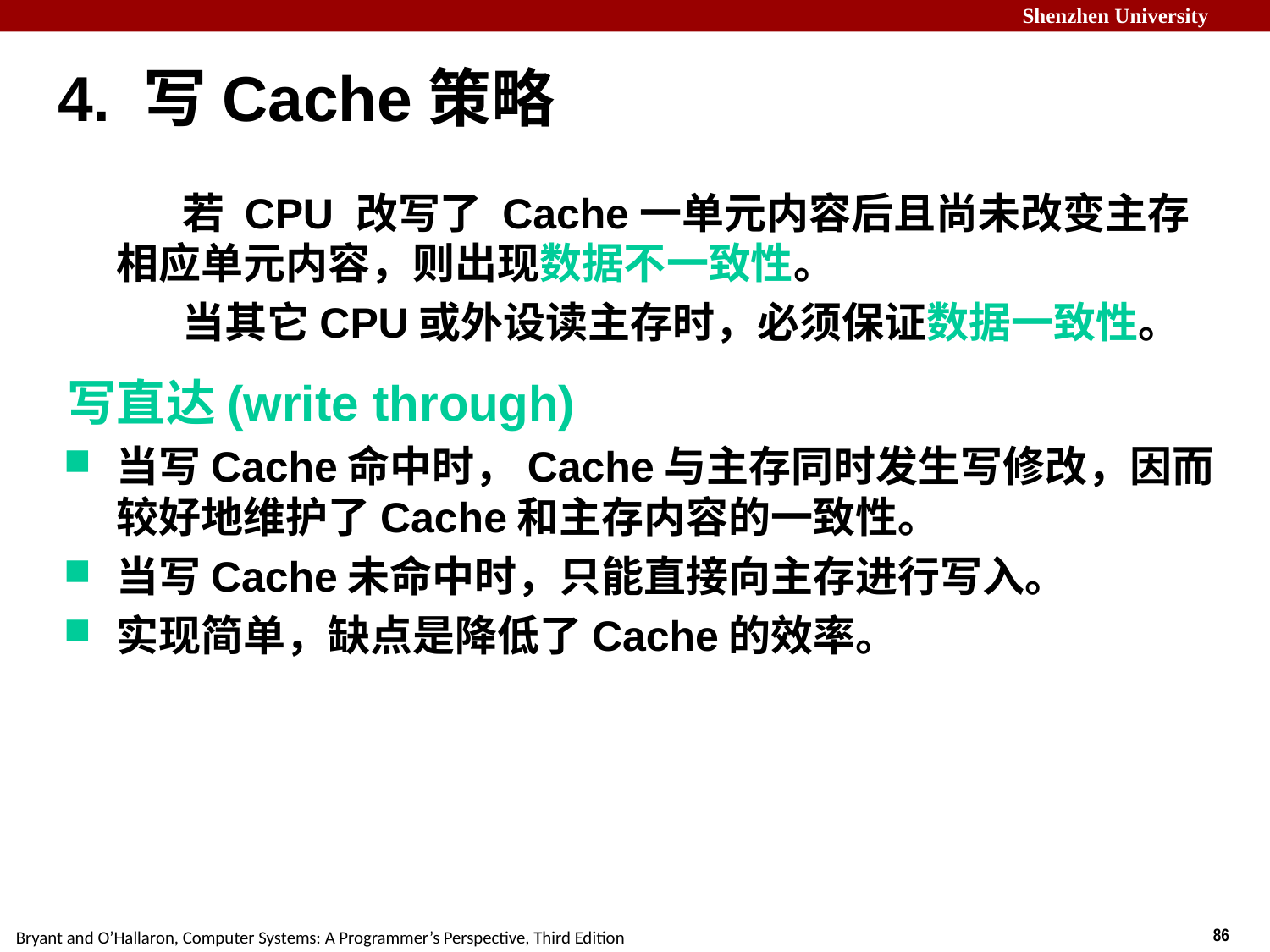

# 4. 写Cache策略
           若 CPU 改写了 Cache一单元内容后且尚未改变主存相应单元内容，则出现数据不一致性。
           当其它CPU或外设读主存时，必须保证数据一致性。
写直达(write through)
当写Cache命中时，Cache与主存同时发生写修改，因而较好地维护了Cache和主存内容的一致性。
当写Cache未命中时，只能直接向主存进行写入。
实现简单，缺点是降低了Cache的效率。